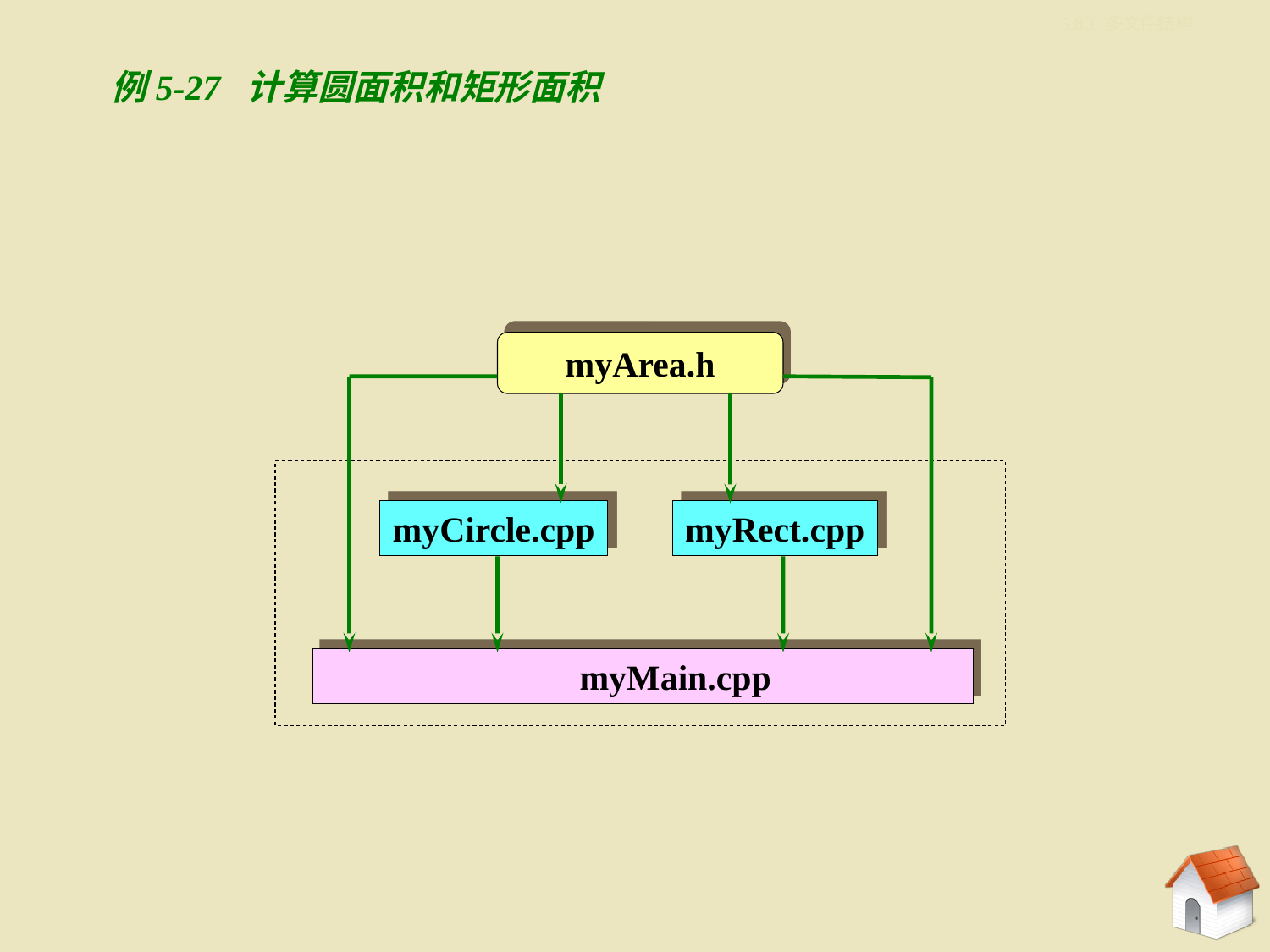

5.8.1 多文件结构
例5-27  计算圆面积和矩形面积
myArea.h

myCircle.cpp
myRect.cpp

		myMain.cpp